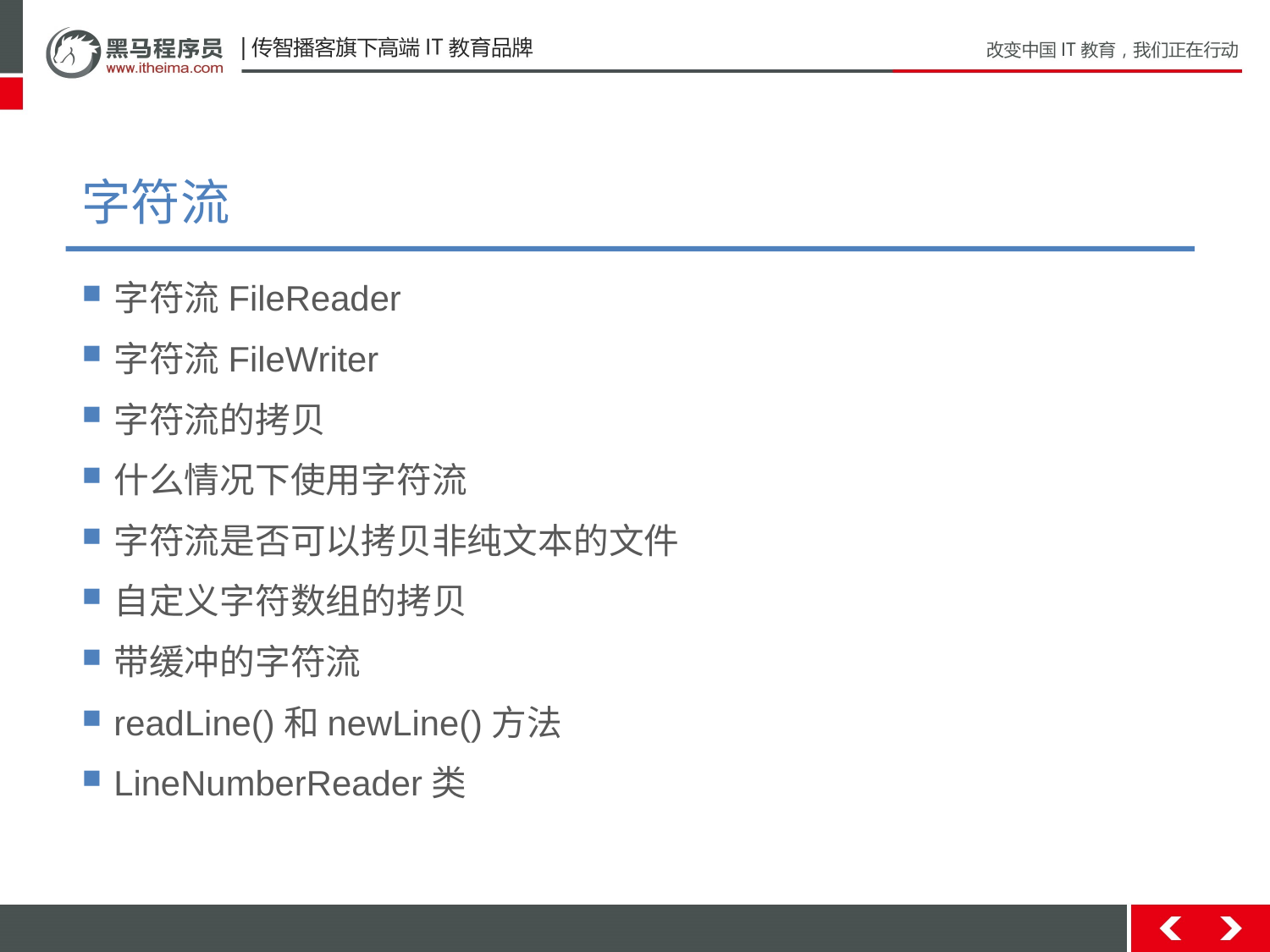

# 字符流
字符流FileReader
字符流FileWriter
字符流的拷贝
什么情况下使用字符流
字符流是否可以拷贝非纯文本的文件
自定义字符数组的拷贝
带缓冲的字符流
readLine()和newLine()方法
LineNumberReader类